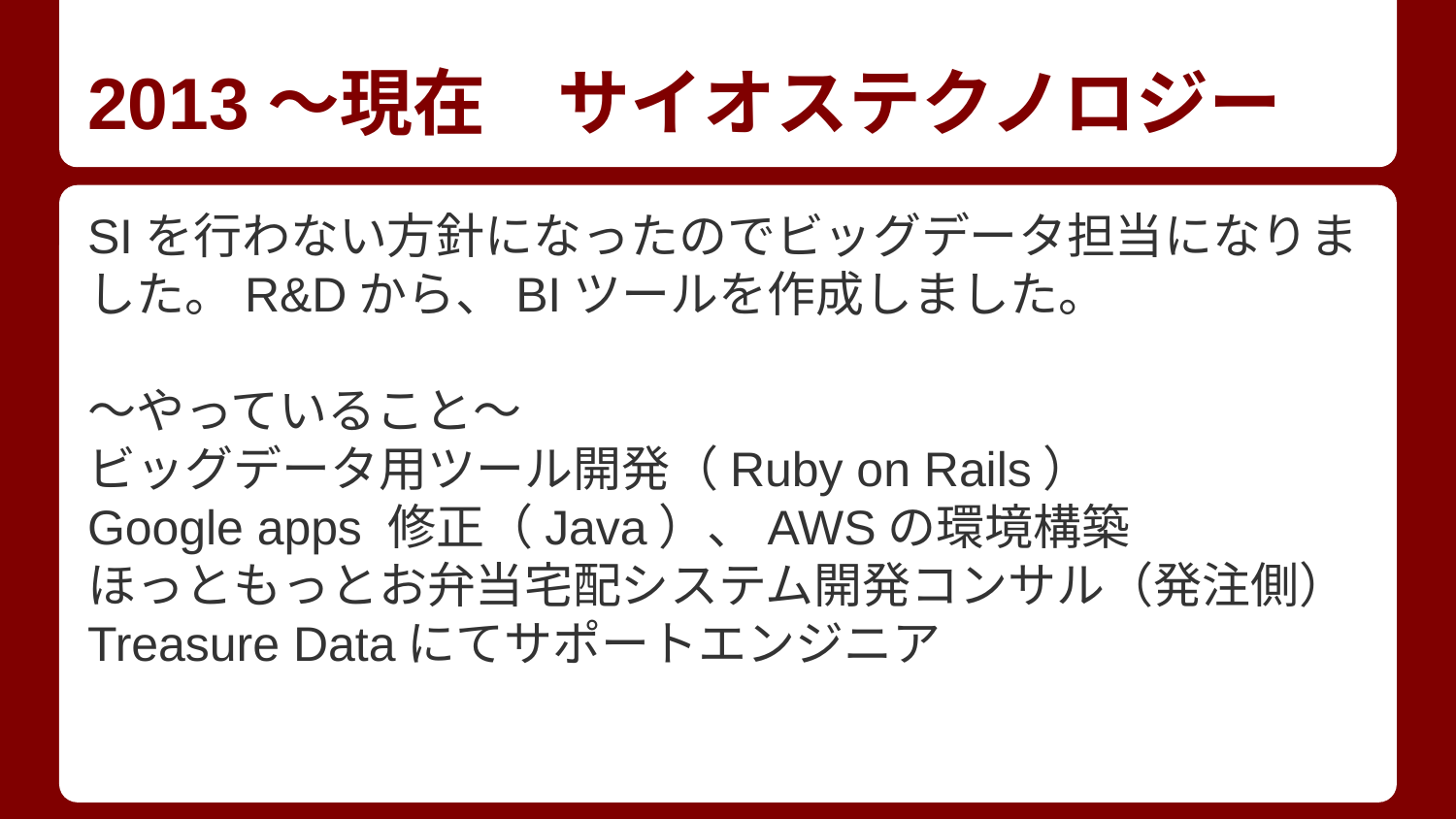

# 2013〜現在　サイオステクノロジー
SIを行わない方針になったのでビッグデータ担当になりました。R&Dから、BIツールを作成しました。

〜やっていること〜
ビッグデータ用ツール開発（Ruby on Rails）
Google apps 修正（Java）、AWSの環境構築
ほっともっとお弁当宅配システム開発コンサル（発注側）
Treasure Dataにてサポートエンジニア